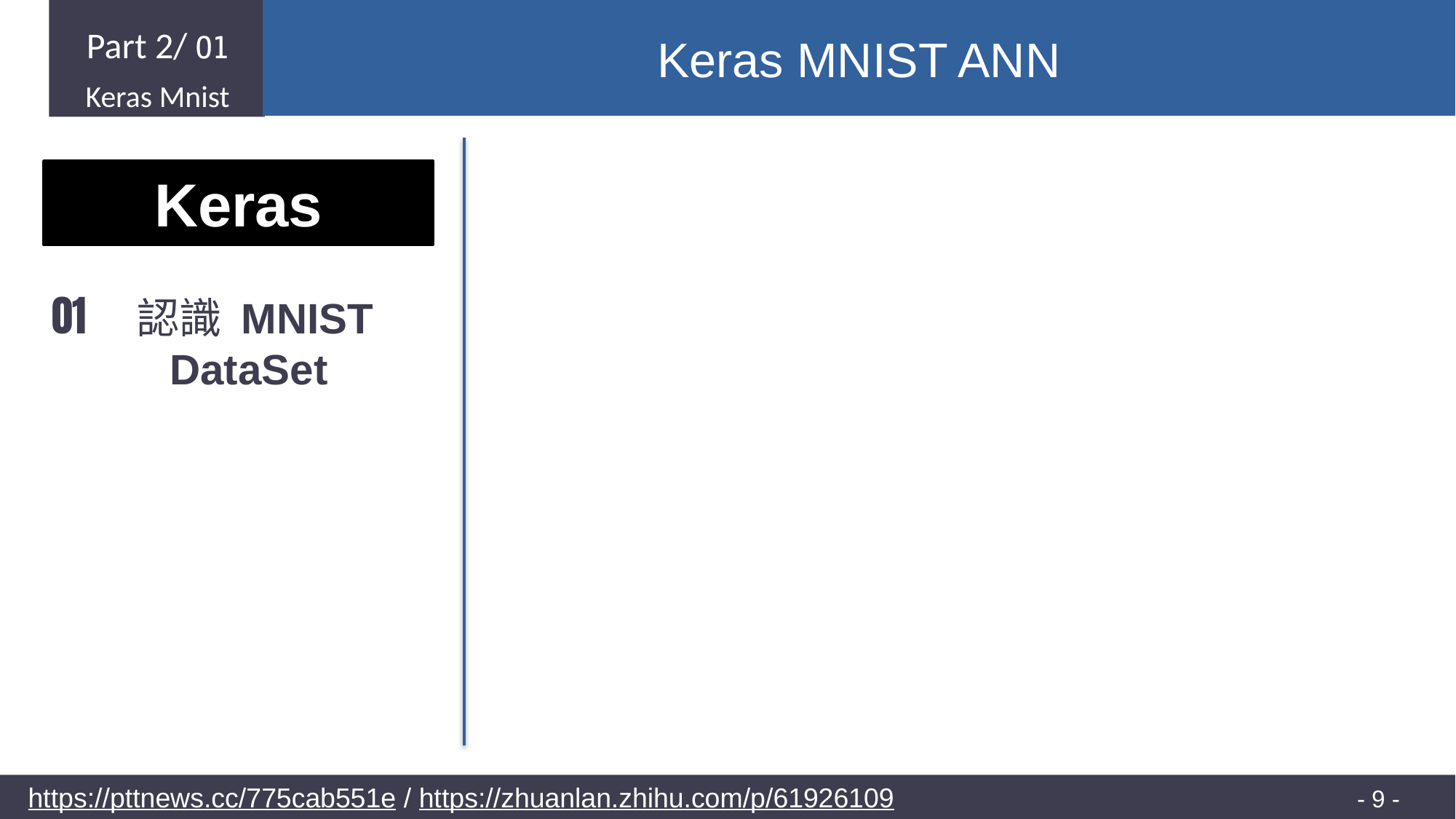

Keras MNIST ANN
Part 2/ 01
Keras Mnist
Keras
01    認識 MNIST
          DataSet

https://pttnews.cc/775cab551e / https://zhuanlan.zhihu.com/p/61926109